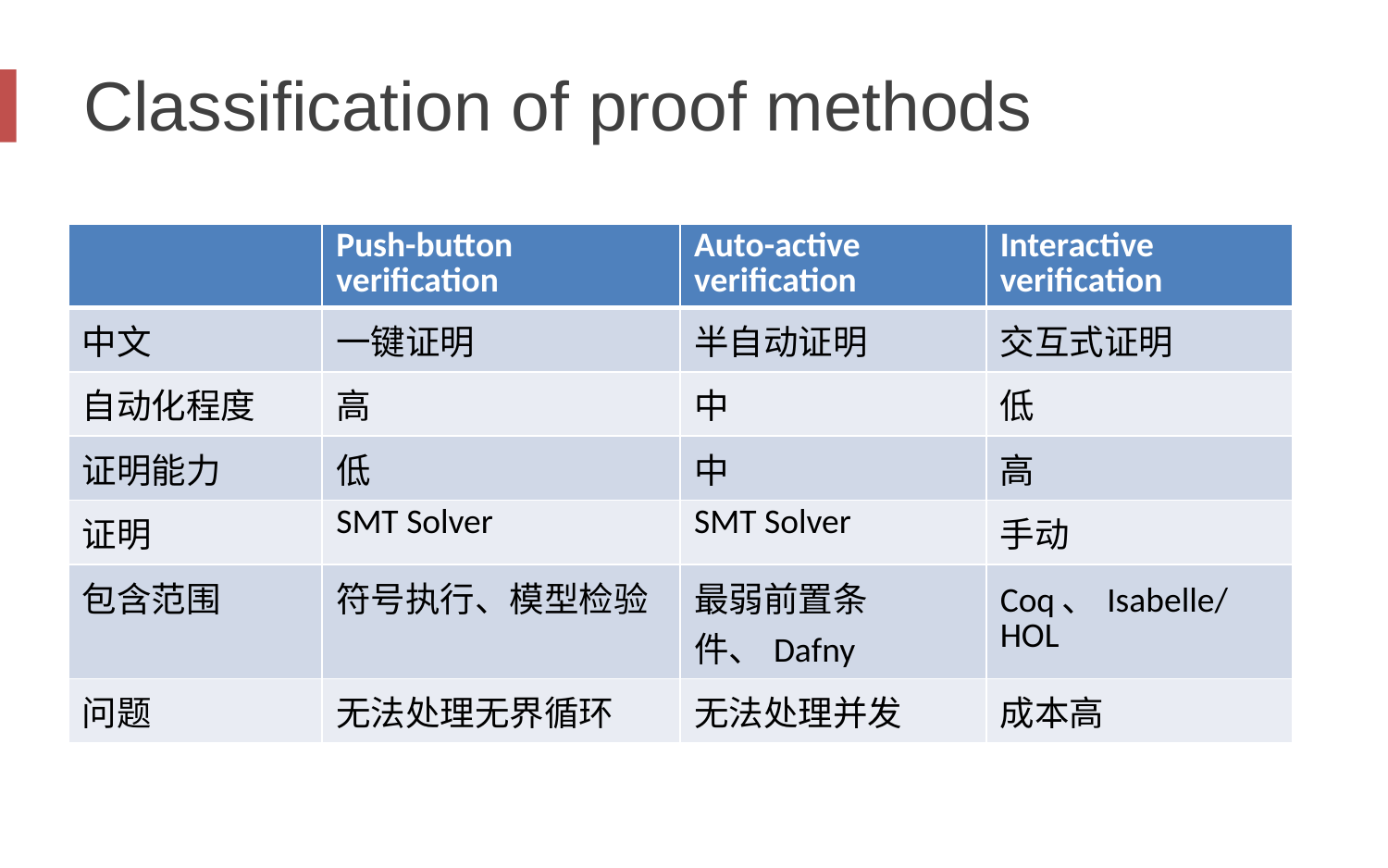

# Classification of proof methods
|  | Push-button verification | Auto-active verification | Interactive verification |
| --- | --- | --- | --- |
| 中文 | 一键证明 | 半自动证明 | 交互式证明 |
| 自动化程度 | 高 | 中 | 低 |
| 证明能力 | 低 | 中 | 高 |
| 证明 | SMT Solver | SMT Solver | 手动 |
| 包含范围 | 符号执行、模型检验 | 最弱前置条件、Dafny | Coq、Isabelle/HOL |
| 问题 | 无法处理无界循环 | 无法处理并发 | 成本高 |